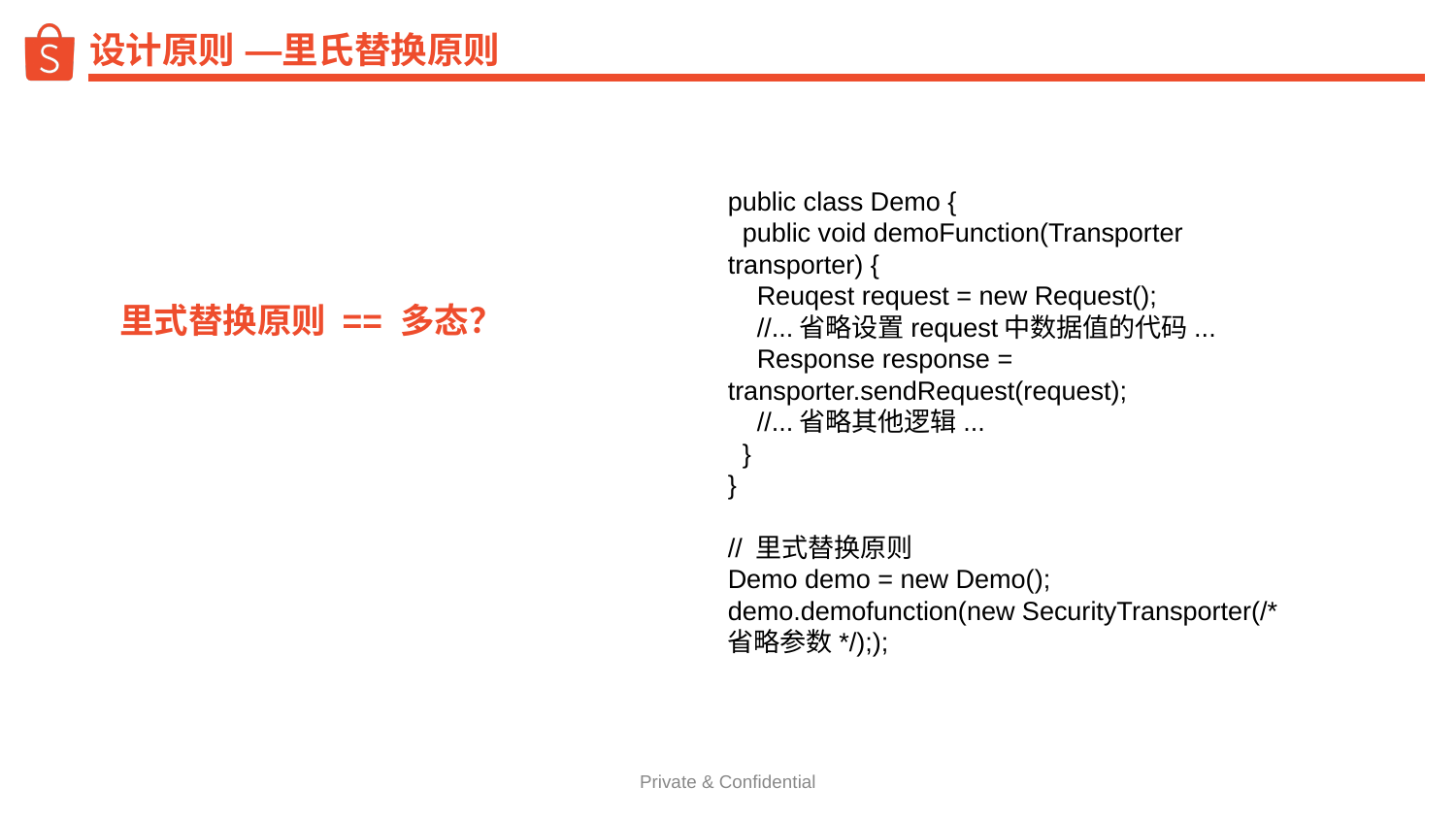

# 设计原则 —里氏替换原则
public class Demo {
  public void demoFunction(Transporter transporter) {
    Reuqest request = new Request();
    //...省略设置request中数据值的代码...
    Response response = transporter.sendRequest(request);
    //...省略其他逻辑...
  }
}

// 里式替换原则
Demo demo = new Demo();
demo.demofunction(new SecurityTransporter(/*省略参数*/););
里式替换原则 == 多态？